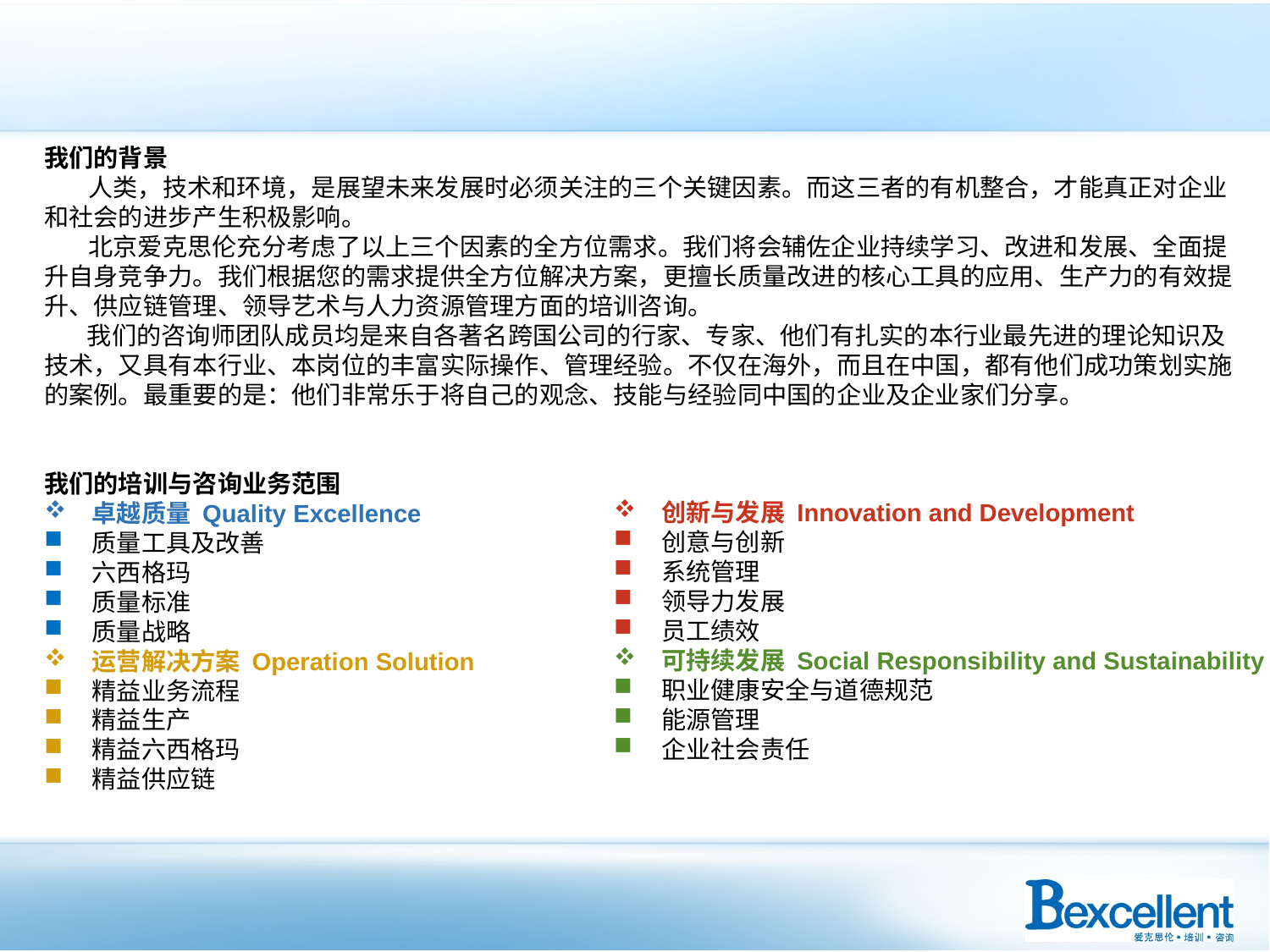

我们的背景
       人类，技术和环境，是展望未来发展时必须关注的三个关键因素。而这三者的有机整合，才能真正对企业
和社会的进步产生积极影响。
       北京爱克思伦充分考虑了以上三个因素的全方位需求。我们将会辅佐企业持续学习、改进和发展、全面提
升自身竞争力。我们根据您的需求提供全方位解决方案，更擅长质量改进的核心工具的应用、生产力的有效提
升、供应链管理、领导艺术与人力资源管理方面的培训咨询。
 我们的咨询师团队成员均是来自各著名跨国公司的行家、专家、他们有扎实的本行业最先进的理论知识及
技术，又具有本行业、本岗位的丰富实际操作、管理经验。不仅在海外，而且在中国，都有他们成功策划实施
的案例。最重要的是：他们非常乐于将自己的观念、技能与经验同中国的企业及企业家们分享。

我们的培训与咨询业务范围
卓越质量 Quality Excellence
质量工具及改善
六西格玛
质量标准
质量战略
运营解决方案 Operation Solution
精益业务流程
精益生产
精益六西格玛
精益供应链
创新与发展 Innovation and Development
创意与创新
系统管理
领导力发展
员工绩效
可持续发展 Social Responsibility and Sustainability
职业健康安全与道德规范
能源管理
企业社会责任